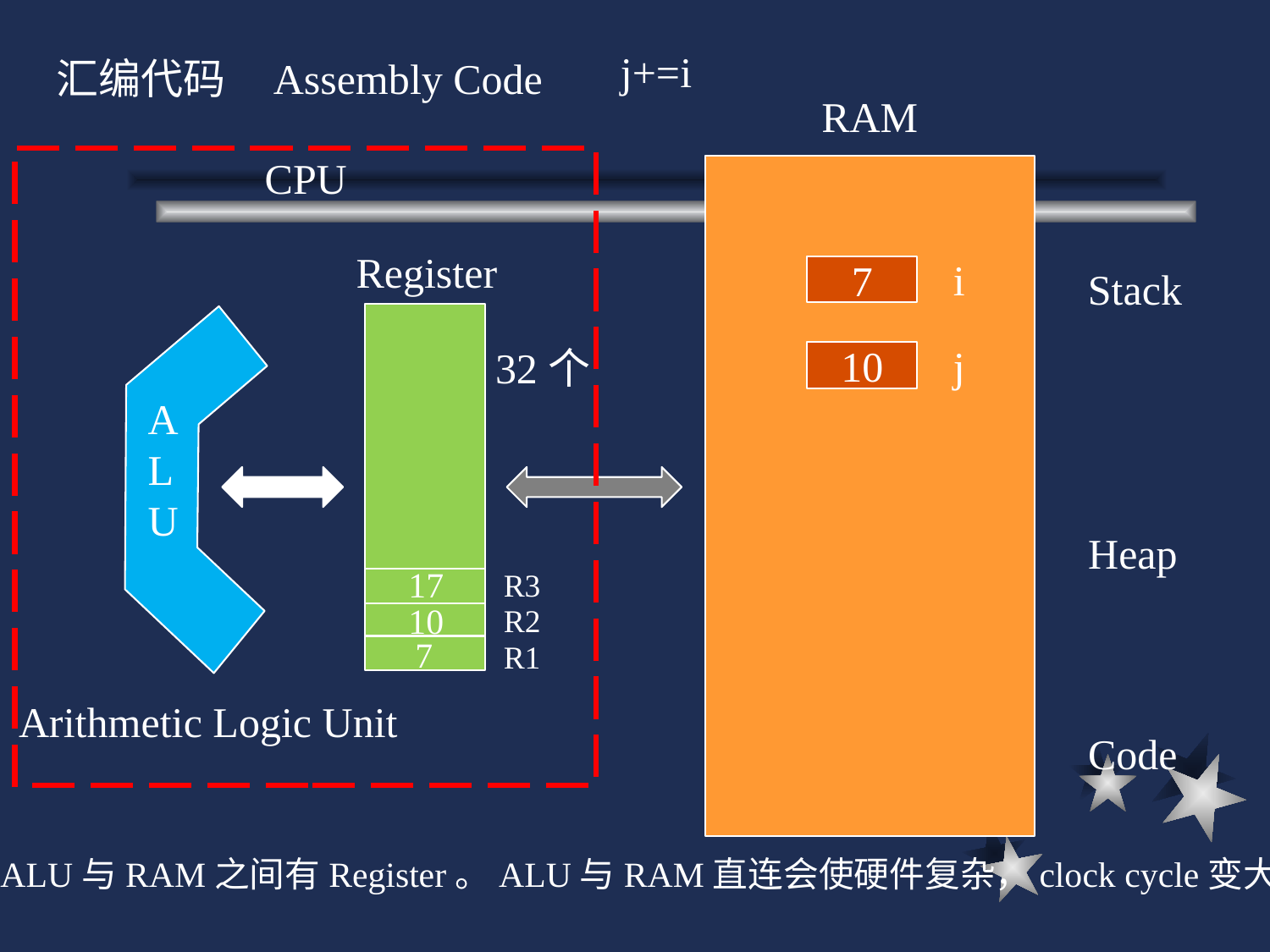

j+=i
汇编代码    Assembly Code
RAM
CPU

Register
i
7
Stack

j
32个
10
A
L
U

Heap
R3
17
R2
10
7
R1
Arithmetic Logic Unit
Code
ALU与RAM之间有Register。ALU与RAM直连会使硬件复杂，clock cycle变大